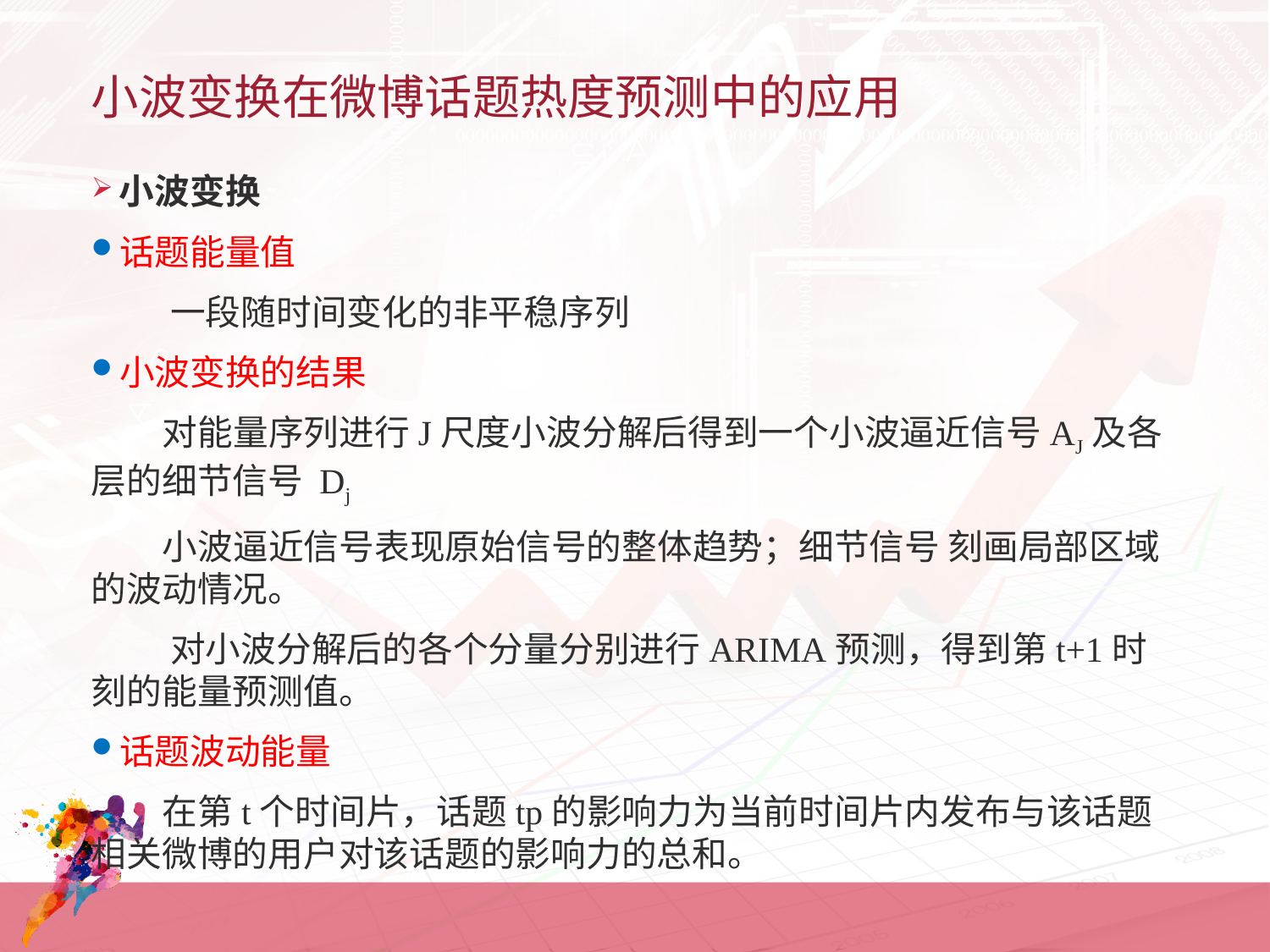

# 小波变换在微博话题热度预测中的应用
小波变换
话题能量值
         一段随时间变化的非平稳序列
小波变换的结果
        对能量序列进行J尺度小波分解后得到一个小波逼近信号AJ及各层的细节信号 Dj
        小波逼近信号表现原始信号的整体趋势；细节信号 刻画局部区域的波动情况。
         对小波分解后的各个分量分别进行ARIMA预测，得到第t+1时刻的能量预测值。
话题波动能量
        在第t个时间片，话题tp的影响力为当前时间片内发布与该话题相关微博的用户对该话题的影响力的总和。